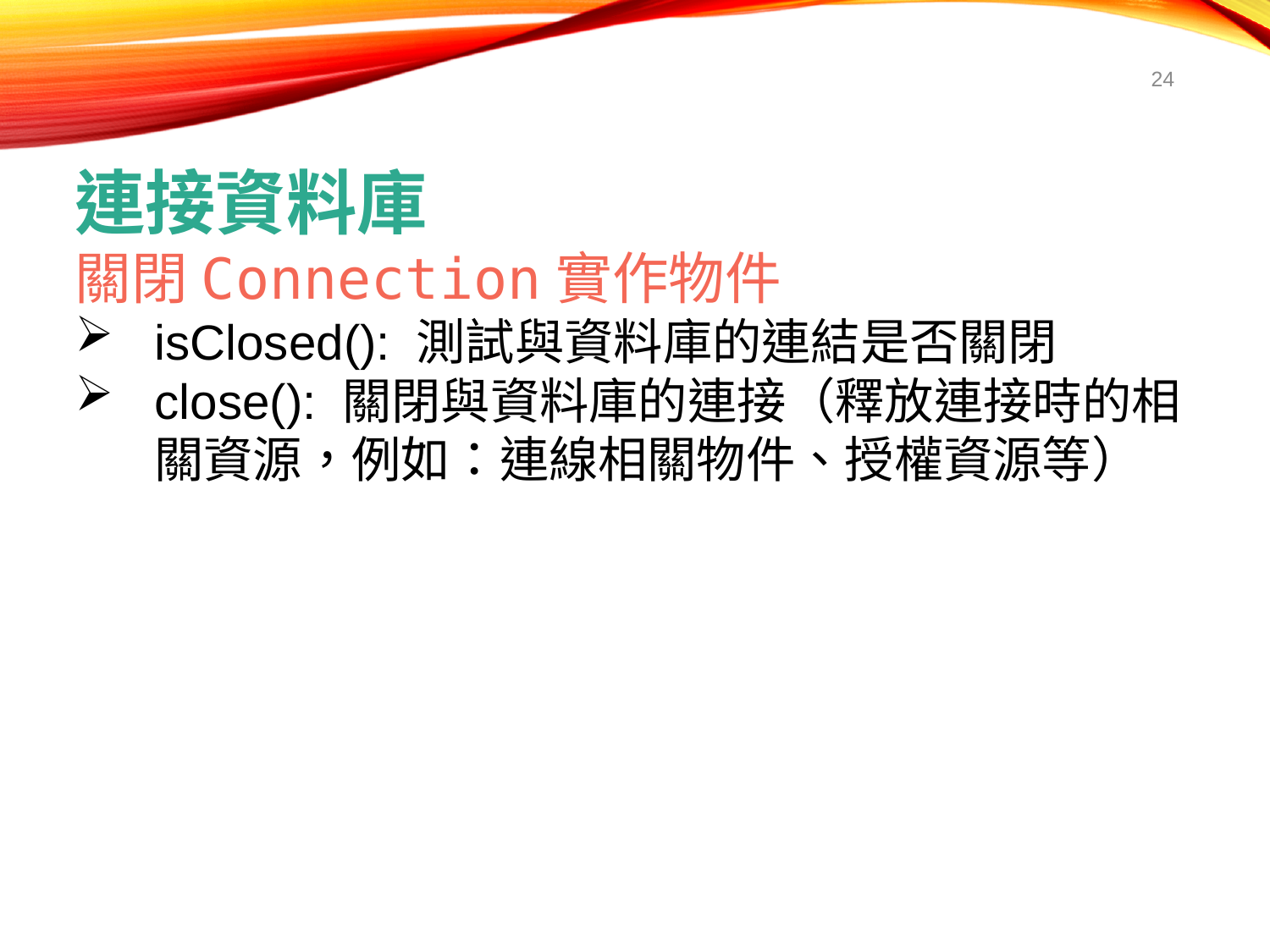

24
連接資料庫
關閉Connection實作物件
isClosed(): 測試與資料庫的連結是否關閉
close(): 關閉與資料庫的連接（釋放連接時的相關資源，例如：連線相關物件、授權資源等）